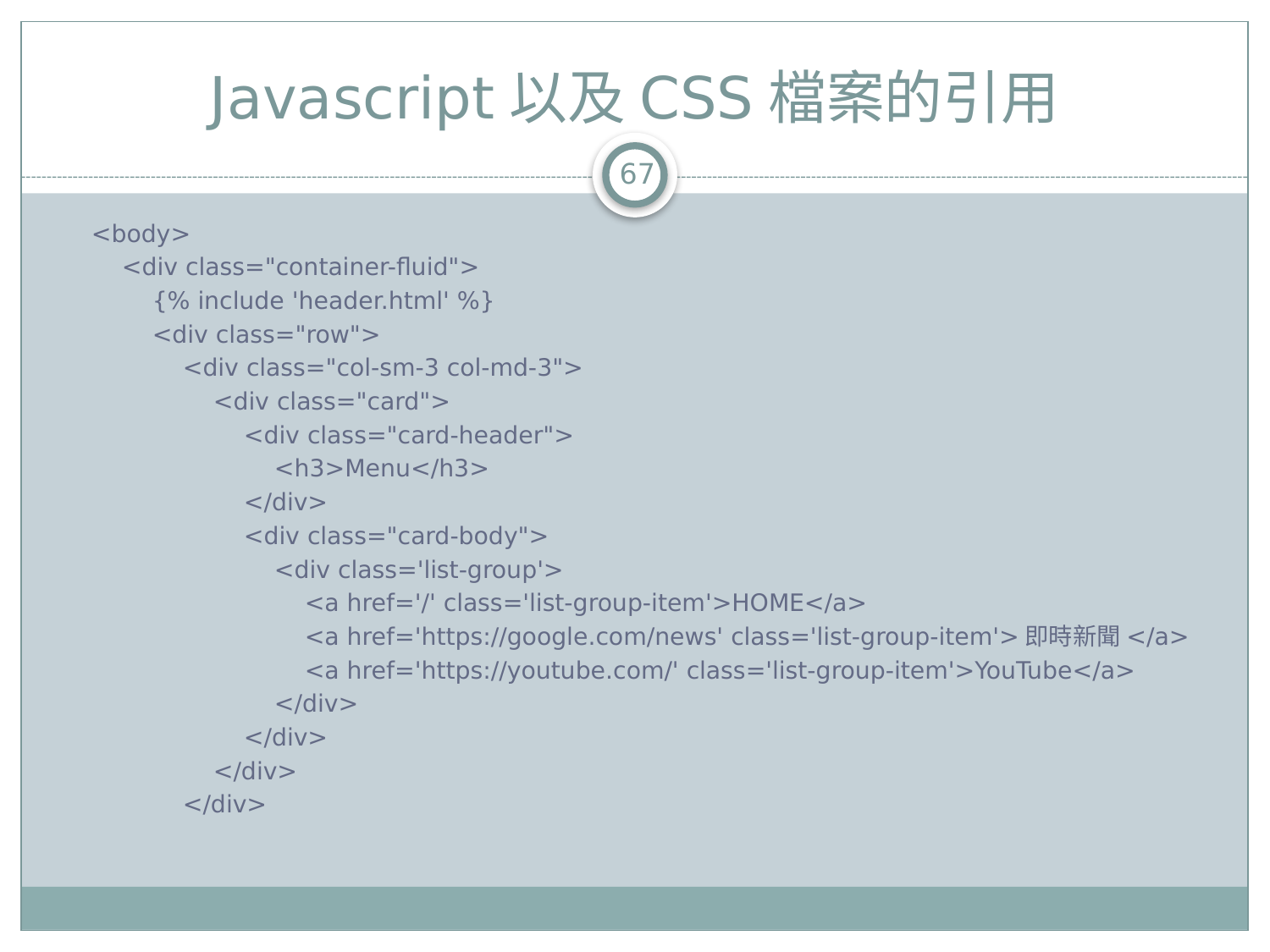

# Javascript以及CSS檔案的引用
67
<body>
    <div class="container-fluid">
        {% include 'header.html' %}
        <div class="row">
            <div class="col-sm-3 col-md-3">
                <div class="card">
                    <div class="card-header">
                        <h3>Menu</h3>
                    </div>
                    <div class="card-body">
                        <div class='list-group'>
                            <a href='/' class='list-group-item'>HOME</a>
                            <a href='https://google.com/news' class='list-group-item'>即時新聞</a>
                            <a href='https://youtube.com/' class='list-group-item'>YouTube</a>
                        </div>
                    </div>
                </div>
            </div>